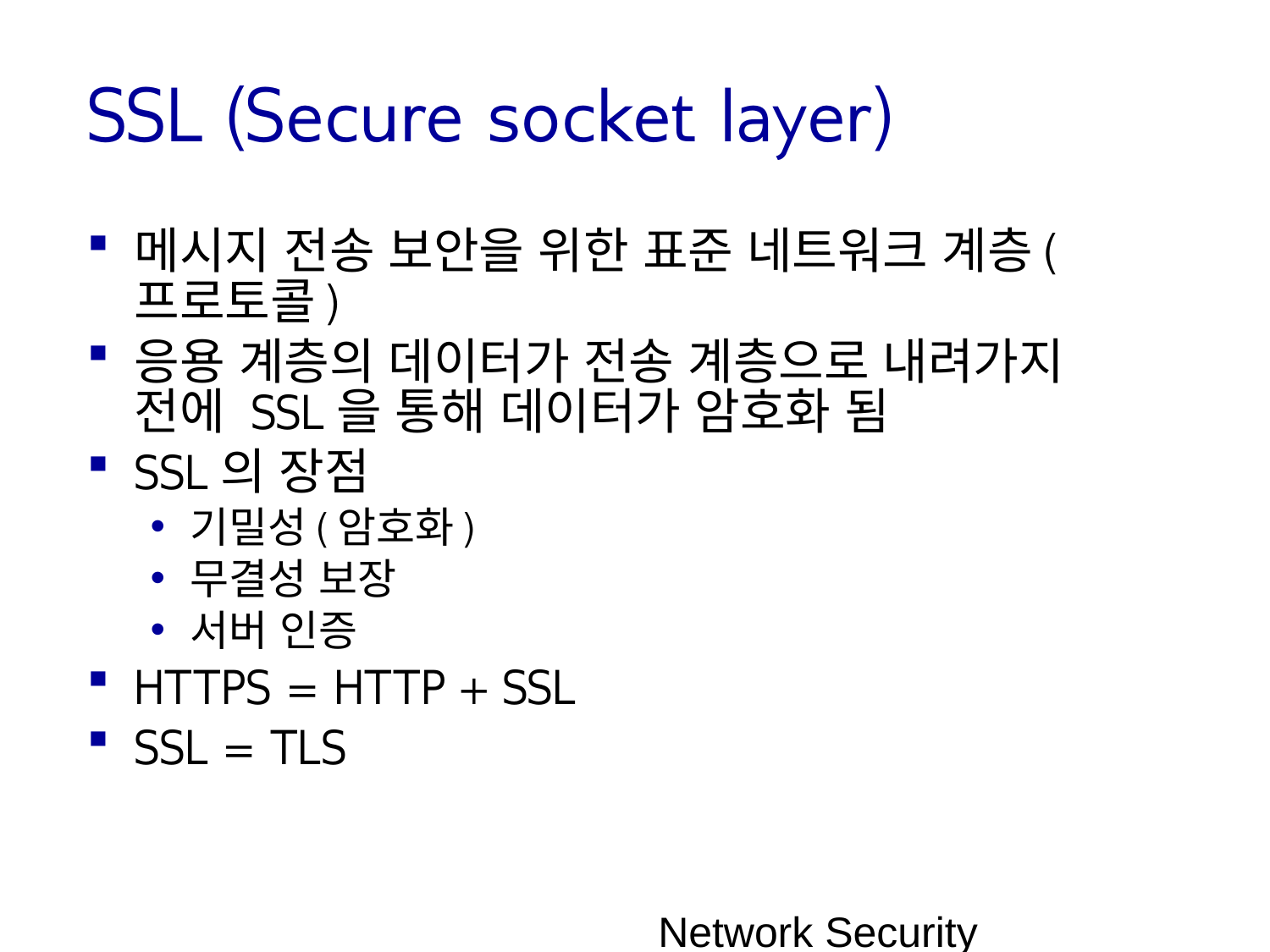

# SSL (Secure socket layer)
메시지 전송 보안을 위한 표준 네트워크 계층(프로토콜)
응용 계층의 데이터가 전송 계층으로 내려가지 전에 SSL을 통해 데이터가 암호화 됨
SSL의 장점
기밀성(암호화)
무결성 보장
서버 인증
HTTPS = HTTP + SSL
SSL = TLS
Network Security